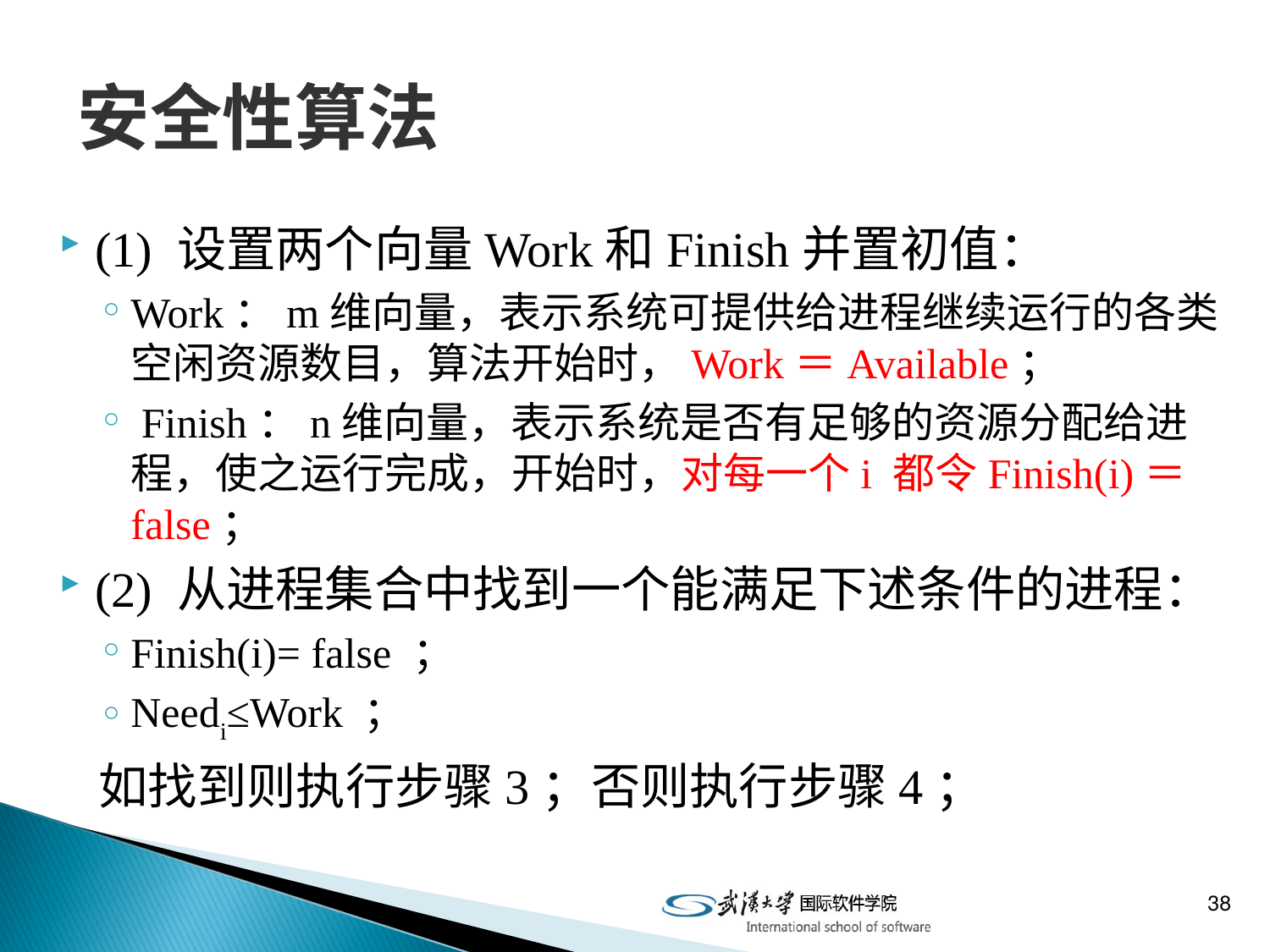

# 安全性算法
(1) 设置两个向量Work和Finish并置初值：
Work：m维向量，表示系统可提供给进程继续运行的各类空闲资源数目，算法开始时，Work＝Available；
 Finish：n维向量，表示系统是否有足够的资源分配给进程，使之运行完成，开始时，对每一个i 都令Finish(i)＝false；
(2) 从进程集合中找到一个能满足下述条件的进程：
Finish(i)= false ；
Needi≤Work ；
如找到则执行步骤3；否则执行步骤4；